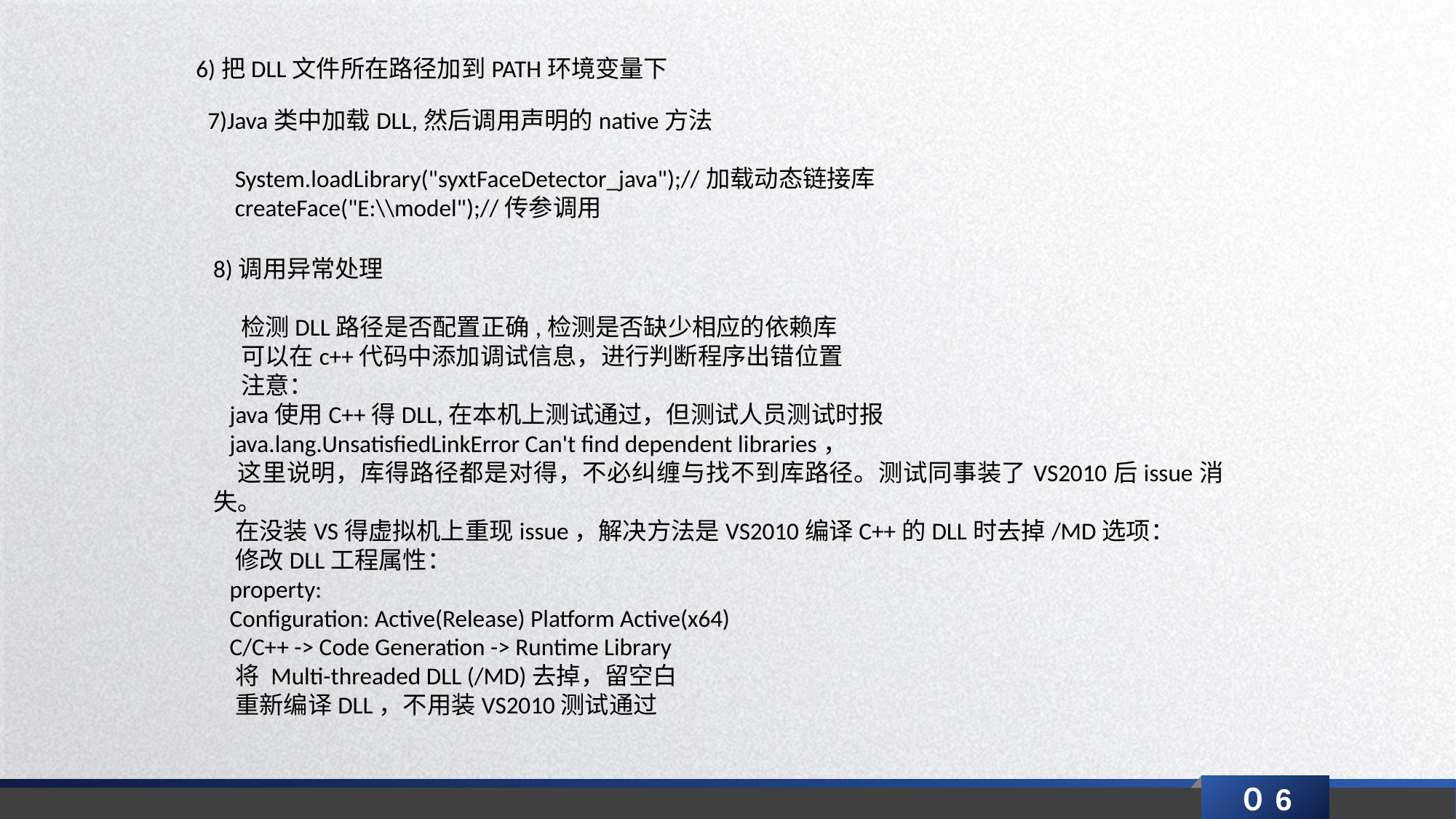

6)把DLL文件所在路径加到PATH环境变量下
7)Java类中加载DLL,然后调用声明的native方法

     System.loadLibrary("syxtFaceDetector_java");//加载动态链接库
     createFace("E:\\model");//传参调用
8)调用异常处理

    检测DLL路径是否配置正确,检测是否缺少相应的依赖库
    可以在c++代码中添加调试信息，进行判断程序出错位置
    注意：
   java使用C++得DLL,在本机上测试通过，但测试人员测试时报
   java.lang.UnsatisfiedLinkError Can't find dependent libraries，
   这里说明，库得路径都是对得，不必纠缠与找不到库路径。测试同事装了VS2010后issue消失。
   在没装VS得虚拟机上重现issue，解决方法是VS2010编译C++的DLL时去掉/MD选项：
   修改DLL工程属性：
   property:
   Configuration: Active(Release) Platform Active(x64)
   C/C++ -> Code Generation -> Runtime Library
   将 Multi-threaded DLL (/MD)去掉，留空白
   重新编译DLL，不用装VS2010测试通过

０6